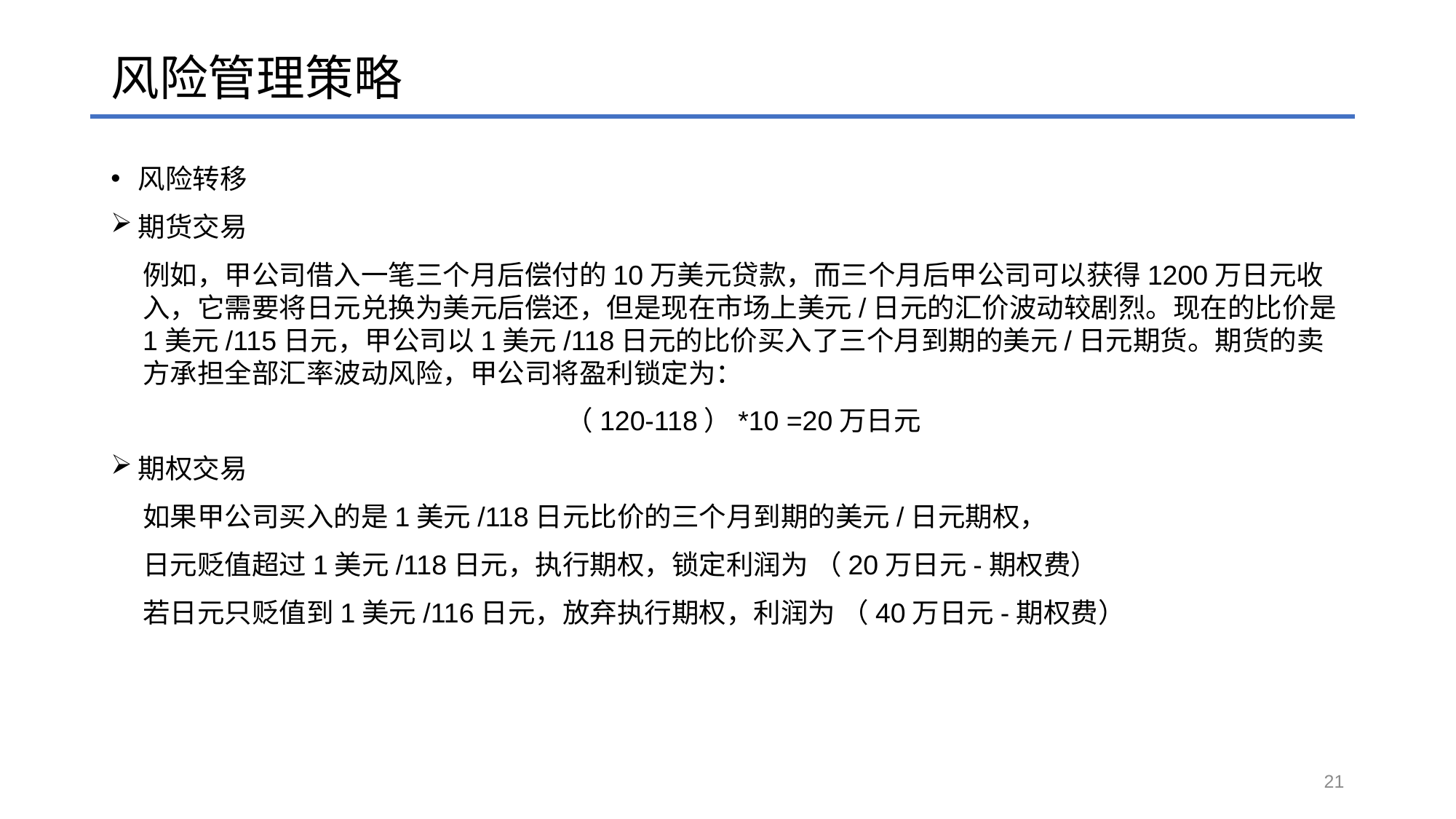

# 风险管理策略
风险转移
期货交易
例如，甲公司借入一笔三个月后偿付的10万美元贷款，而三个月后甲公司可以获得1200万日元收入，它需要将日元兑换为美元后偿还，但是现在市场上美元/日元的汇价波动较剧烈。现在的比价是1美元/115日元，甲公司以1美元/118日元的比价买入了三个月到期的美元/日元期货。期货的卖方承担全部汇率波动风险，甲公司将盈利锁定为：
（120-118）*10 =20万日元
期权交易
如果甲公司买入的是1美元/118日元比价的三个月到期的美元/日元期权，
日元贬值超过1美元/118日元，执行期权，锁定利润为 （20万日元-期权费）
若日元只贬值到1美元/116日元，放弃执行期权，利润为 （40万日元-期权费）
21